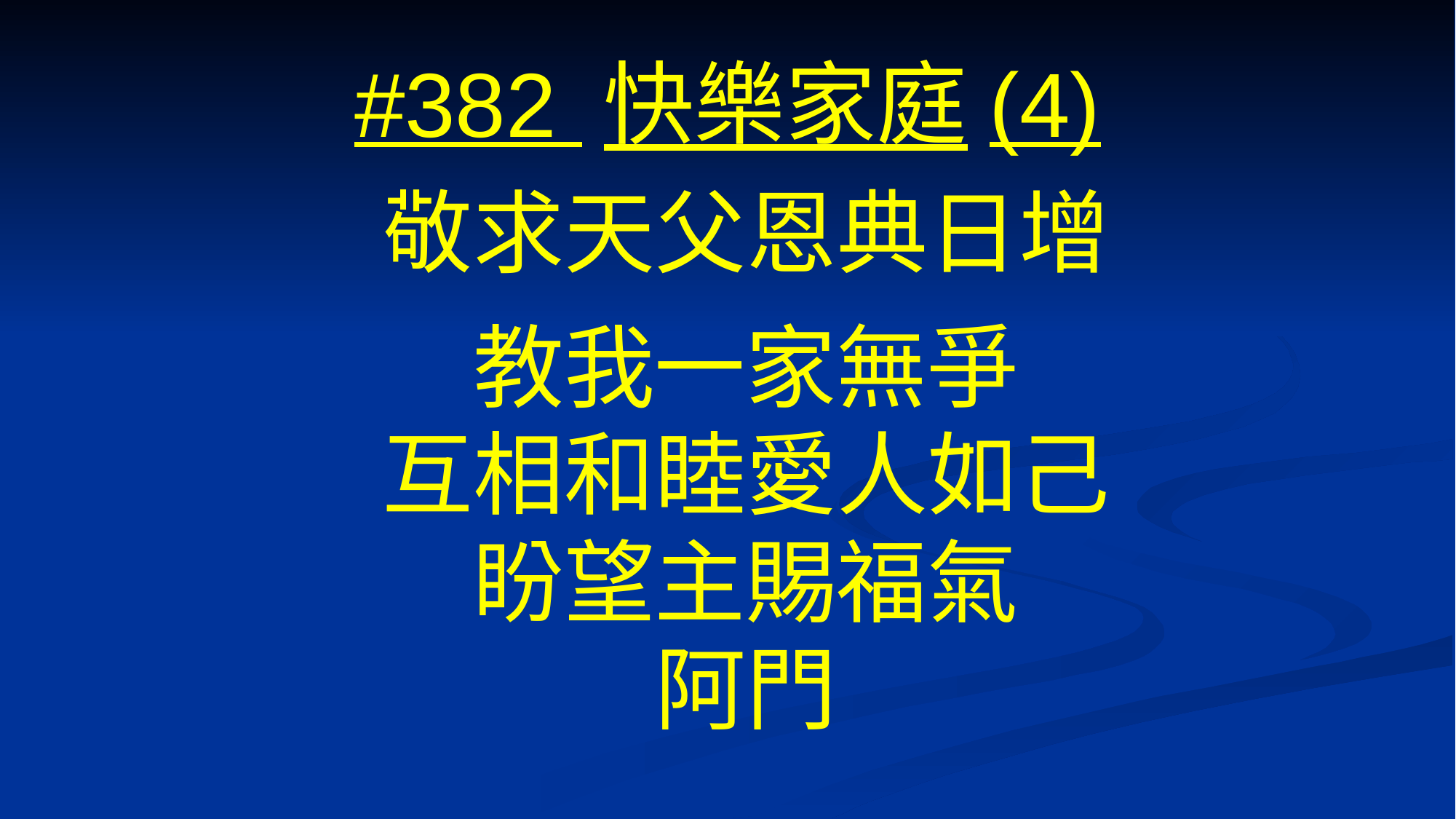

# #382 快樂家庭(4)
敬求天父恩典日增
教我一家無爭
互相和睦愛人如己
盼望主賜福氣
阿門